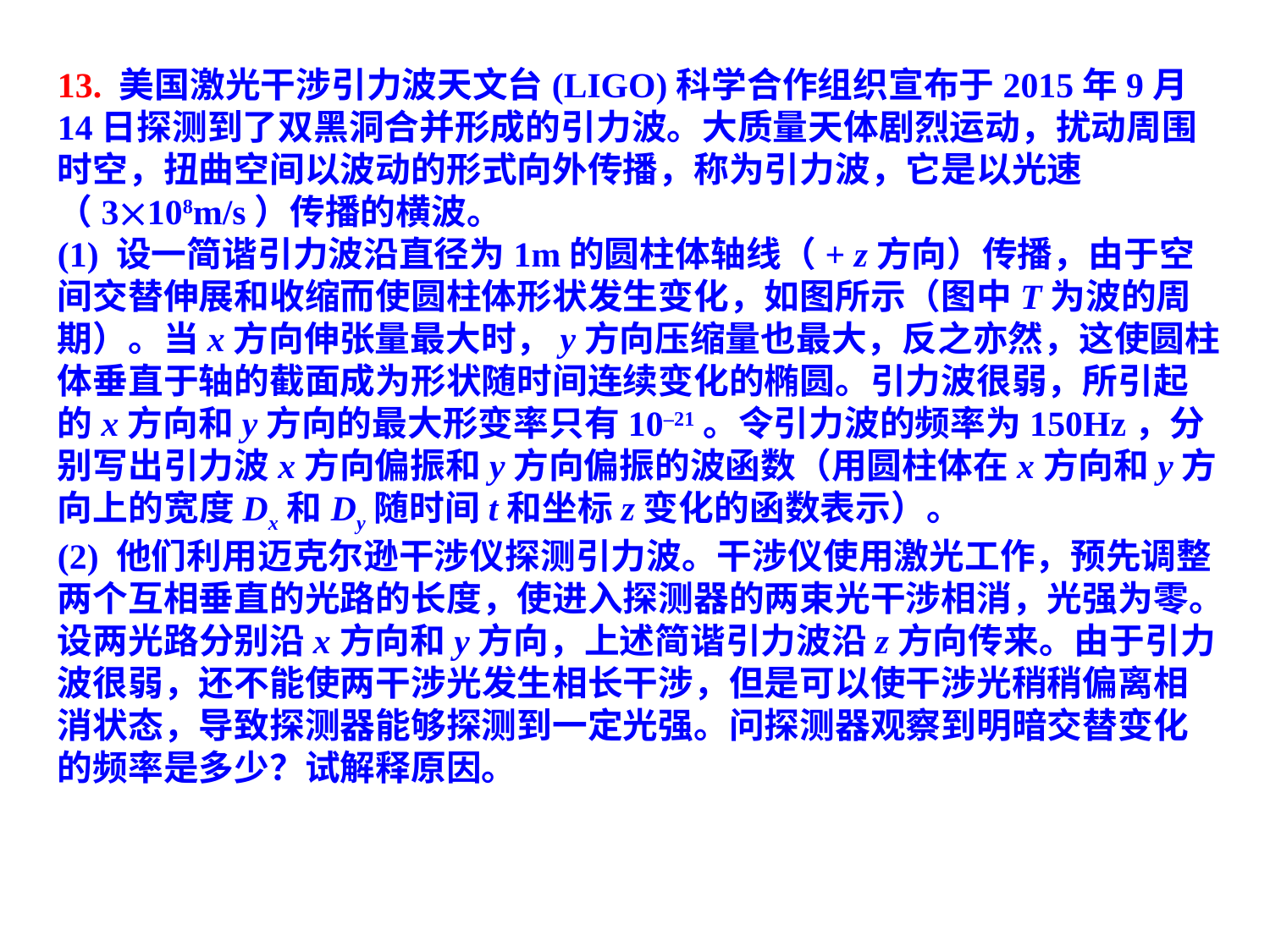

13. 美国激光干涉引力波天文台(LIGO)科学合作组织宣布于2015年9月14日探测到了双黑洞合并形成的引力波。大质量天体剧烈运动，扰动周围时空，扭曲空间以波动的形式向外传播，称为引力波，它是以光速（3×108m/s）传播的横波。
(1) 设一简谐引力波沿直径为1m的圆柱体轴线（+ z方向）传播，由于空间交替伸展和收缩而使圆柱体形状发生变化，如图所示（图中T为波的周期）。当x方向伸张量最大时，y方向压缩量也最大，反之亦然，这使圆柱体垂直于轴的截面成为形状随时间连续变化的椭圆。引力波很弱，所引起的x方向和y方向的最大形变率只有10–21。令引力波的频率为150Hz，分别写出引力波x方向偏振和y方向偏振的波函数（用圆柱体在x方向和y方向上的宽度Dx和Dy随时间t和坐标z变化的函数表示）。
(2) 他们利用迈克尔逊干涉仪探测引力波。干涉仪使用激光工作，预先调整两个互相垂直的光路的长度，使进入探测器的两束光干涉相消，光强为零。设两光路分别沿x方向和y方向，上述简谐引力波沿z方向传来。由于引力波很弱，还不能使两干涉光发生相长干涉，但是可以使干涉光稍稍偏离相消状态，导致探测器能够探测到一定光强。问探测器观察到明暗交替变化的频率是多少？试解释原因。